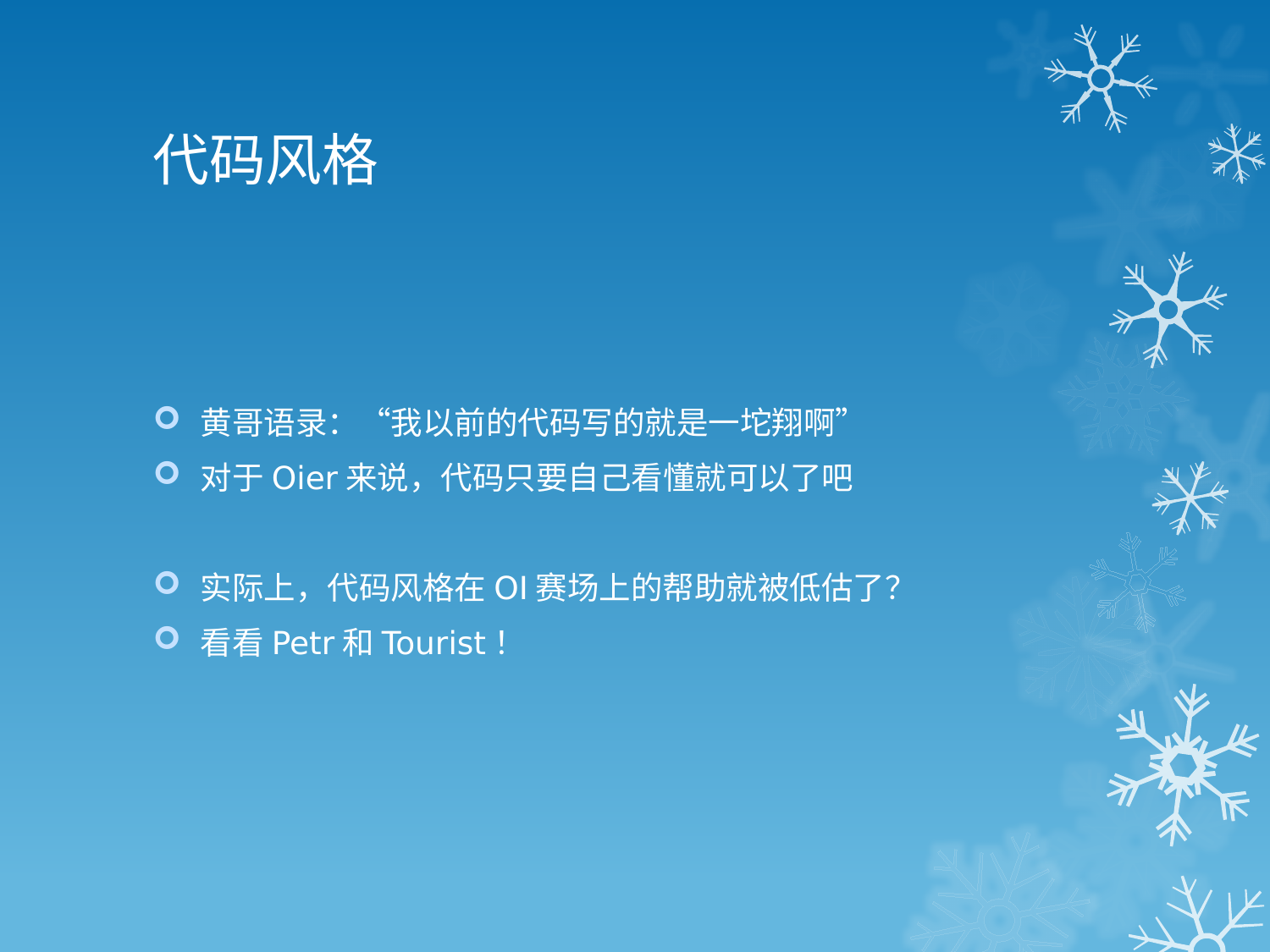

# 代码风格
黄哥语录：“我以前的代码写的就是一坨翔啊”
对于Oier来说，代码只要自己看懂就可以了吧

实际上，代码风格在OI赛场上的帮助就被低估了？
看看Petr和Tourist！